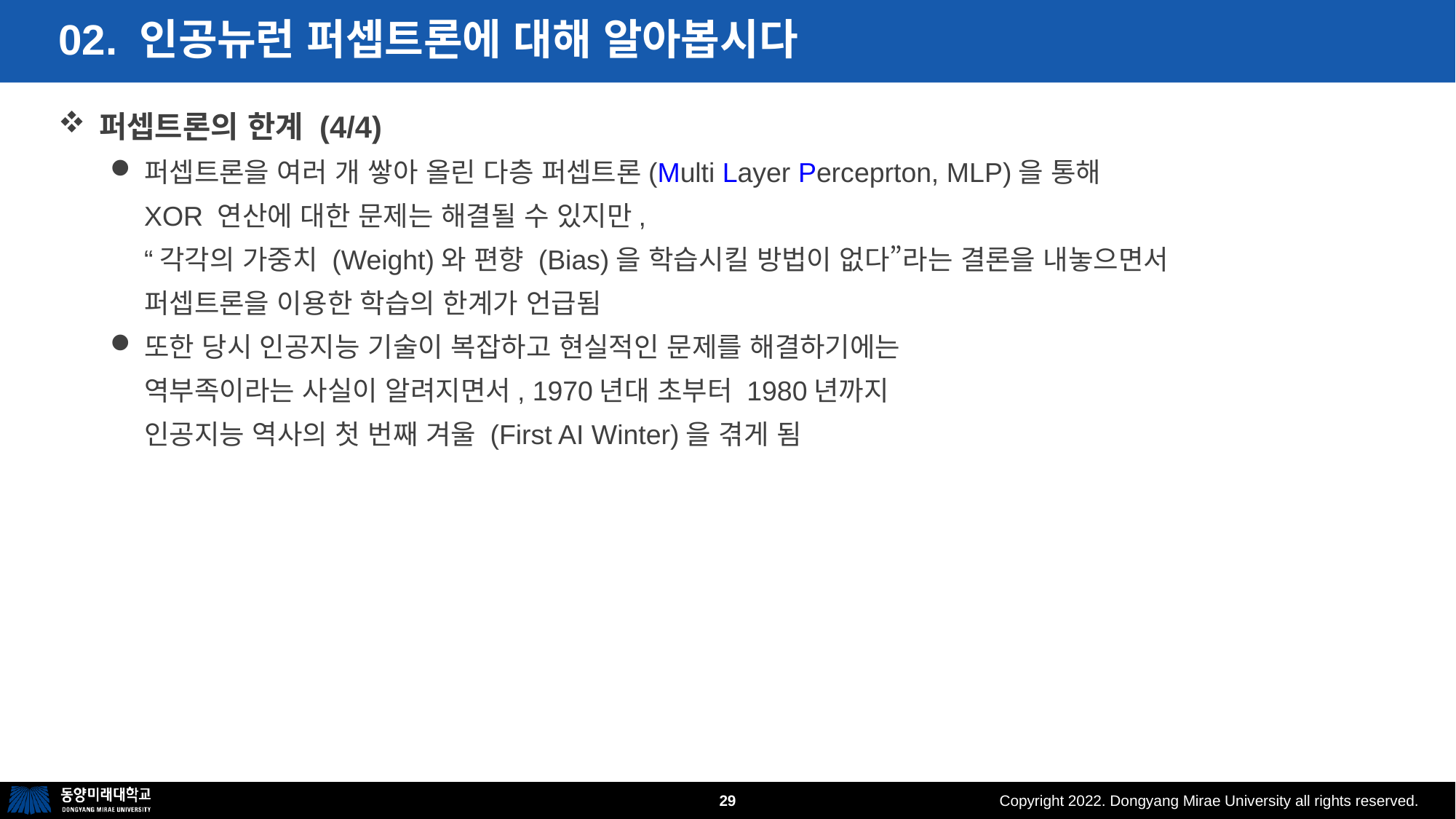

# 02. 인공뉴런 퍼셉트론에 대해 알아봅시다
퍼셉트론의 한계 (4/4)
퍼셉트론을 여러 개 쌓아 올린 다층 퍼셉트론(Multi Layer Perceprton, MLP)을 통해
XOR 연산에 대한 문제는 해결될 수 있지만,
“각각의 가중치 (Weight)와 편향 (Bias)을 학습시킬 방법이 없다”라는 결론을 내놓으면서
퍼셉트론을 이용한 학습의 한계가 언급됨
또한 당시 인공지능 기술이 복잡하고 현실적인 문제를 해결하기에는
역부족이라는 사실이 알려지면서, 1970년대 초부터 1980년까지
인공지능 역사의 첫 번째 겨울 (First AI Winter)을 겪게 됨
29